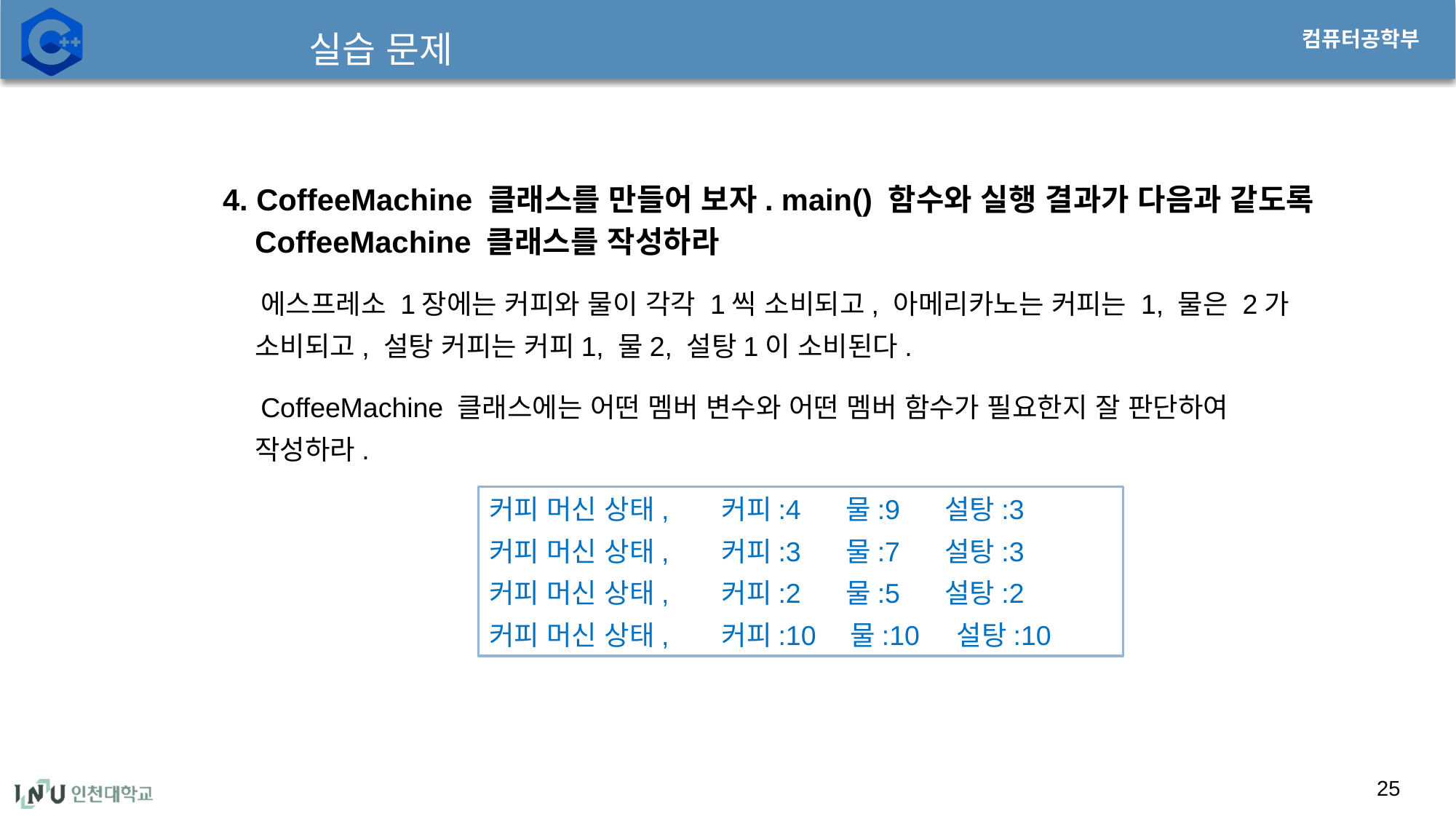

# 실습 문제
4. CoffeeMachine 클래스를 만들어 보자. main() 함수와 실행 결과가 다음과 같도록 CoffeeMachine 클래스를 작성하라
에스프레소 1장에는 커피와 물이 각각 1씩 소비되고, 아메리카노는 커피는 1, 물은 2가 소비되고, 설탕 커피는 커피1, 물2, 설탕1이 소비된다.
CoffeeMachine 클래스에는 어떤 멤버 변수와 어떤 멤버 함수가 필요한지 잘 판단하여 작성하라.

커피 머신 상태,      커피:4     물:9     설탕:3
커피 머신 상태,      커피:3     물:7     설탕:3
커피 머신 상태,      커피:2     물:5     설탕:2
커피 머신 상태,      커피:10   물:10    설탕:10